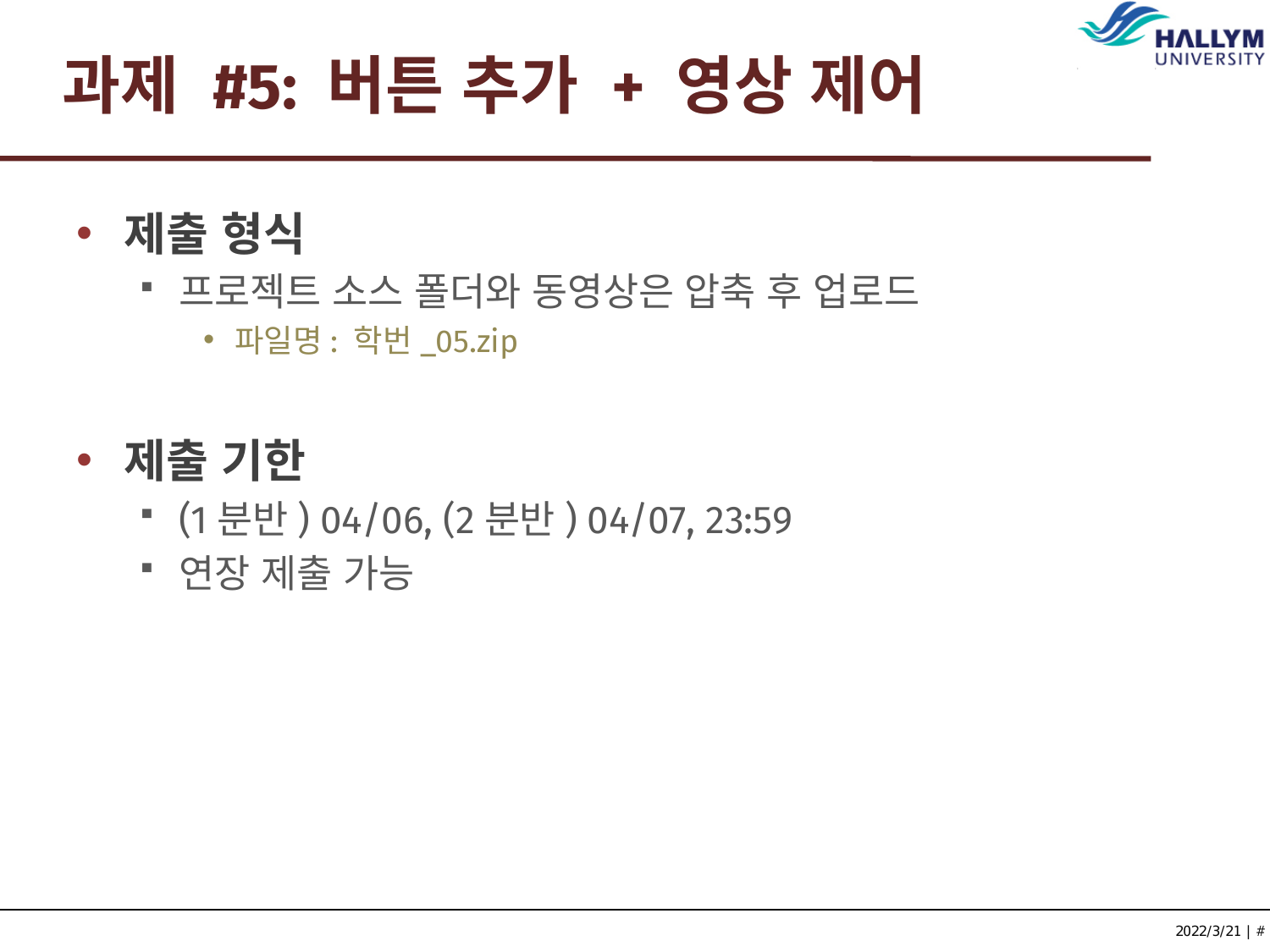

# 과제 #5: 버튼 추가 + 영상 제어
제출 형식
프로젝트 소스 폴더와 동영상은 압축 후 업로드
파일명: 학번_05.zip

제출 기한
(1분반) 04/06, (2분반) 04/07, 23:59
연장 제출 가능